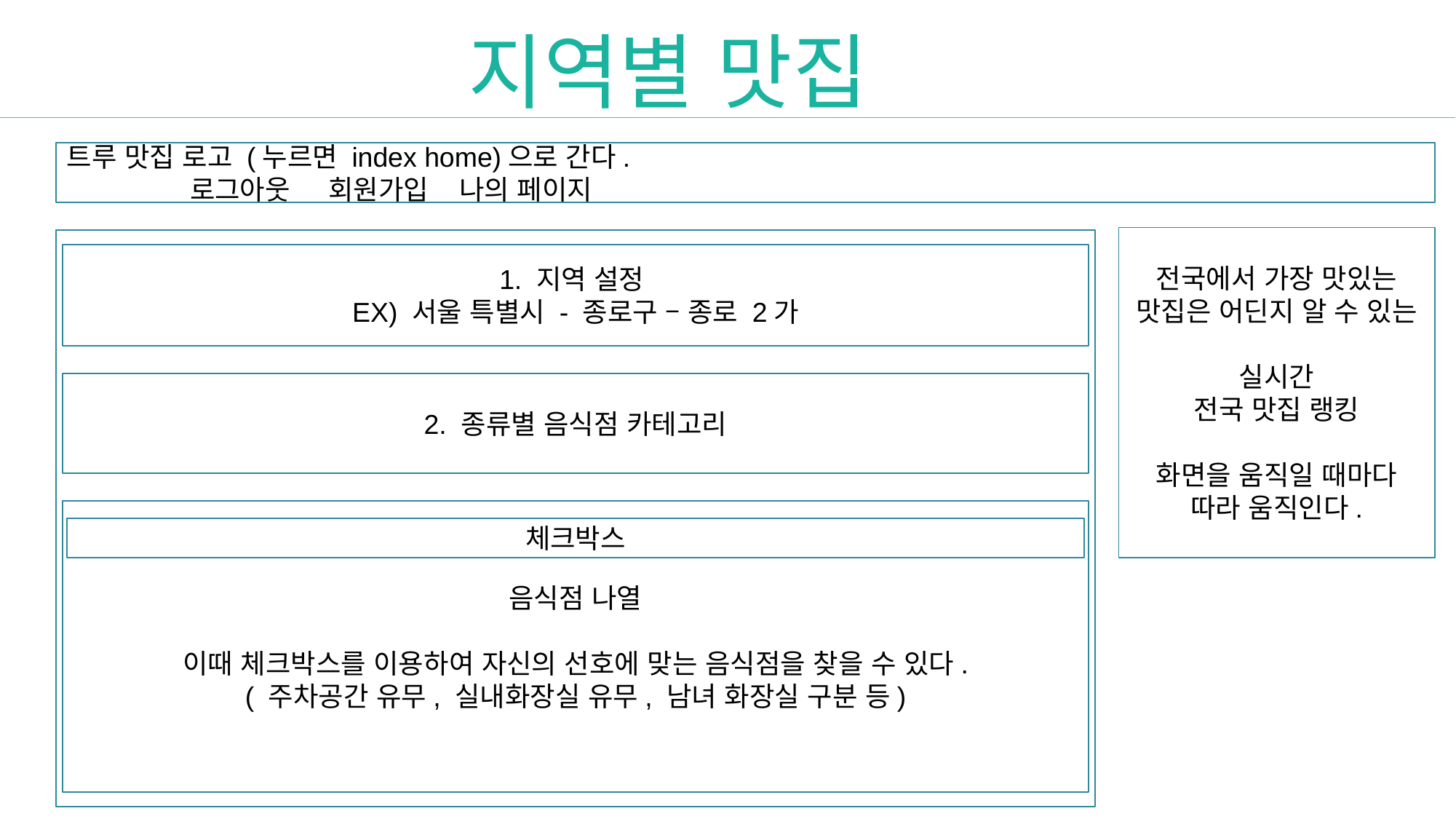

지역별 맛집
트루 맛집 로고 (누르면 index home)으로 간다.								 로그아웃     회원가입    나의 페이지
전국에서 가장 맛있는 맛집은 어딘지 알 수 있는

실시간
전국 맛집 랭킹

화면을 움직일 때마다 따라 움직인다.

1. 지역 설정
EX) 서울 특별시 - 종로구 – 종로 2가
2. 종류별 음식점 카테고리
음식점 나열

이때 체크박스를 이용하여 자신의 선호에 맞는 음식점을 찾을 수 있다.
( 주차공간 유무, 실내화장실 유무, 남녀 화장실 구분 등)
체크박스